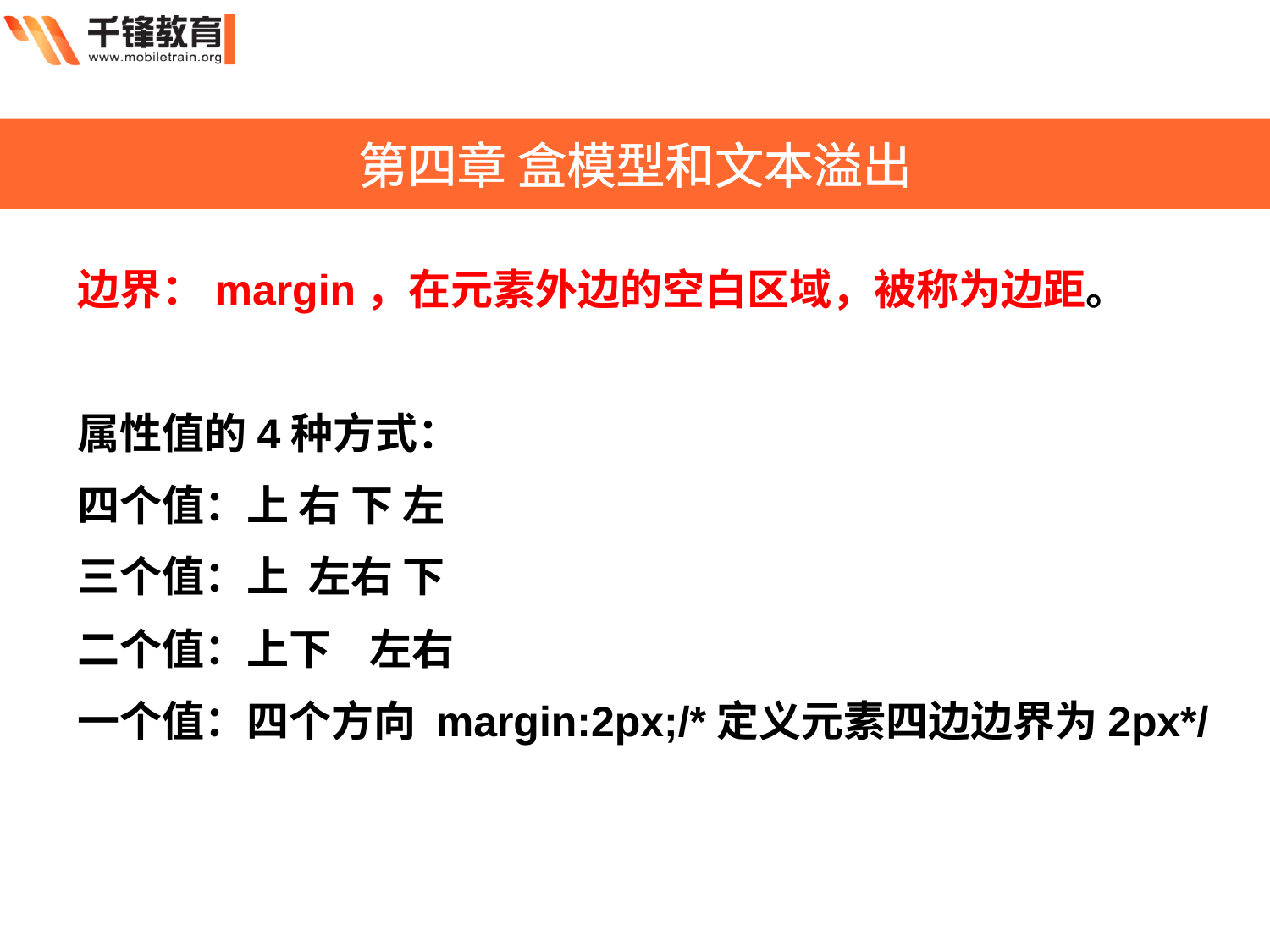

第四章 盒模型和文本溢出
边界：margin，在元素外边的空白区域，被称为边距。

属性值的4种方式：
四个值：上 右 下 左
三个值：上  左右 下
二个值：上下    左右
一个值：四个方向 margin:2px;/*定义元素四边边界为2px*/